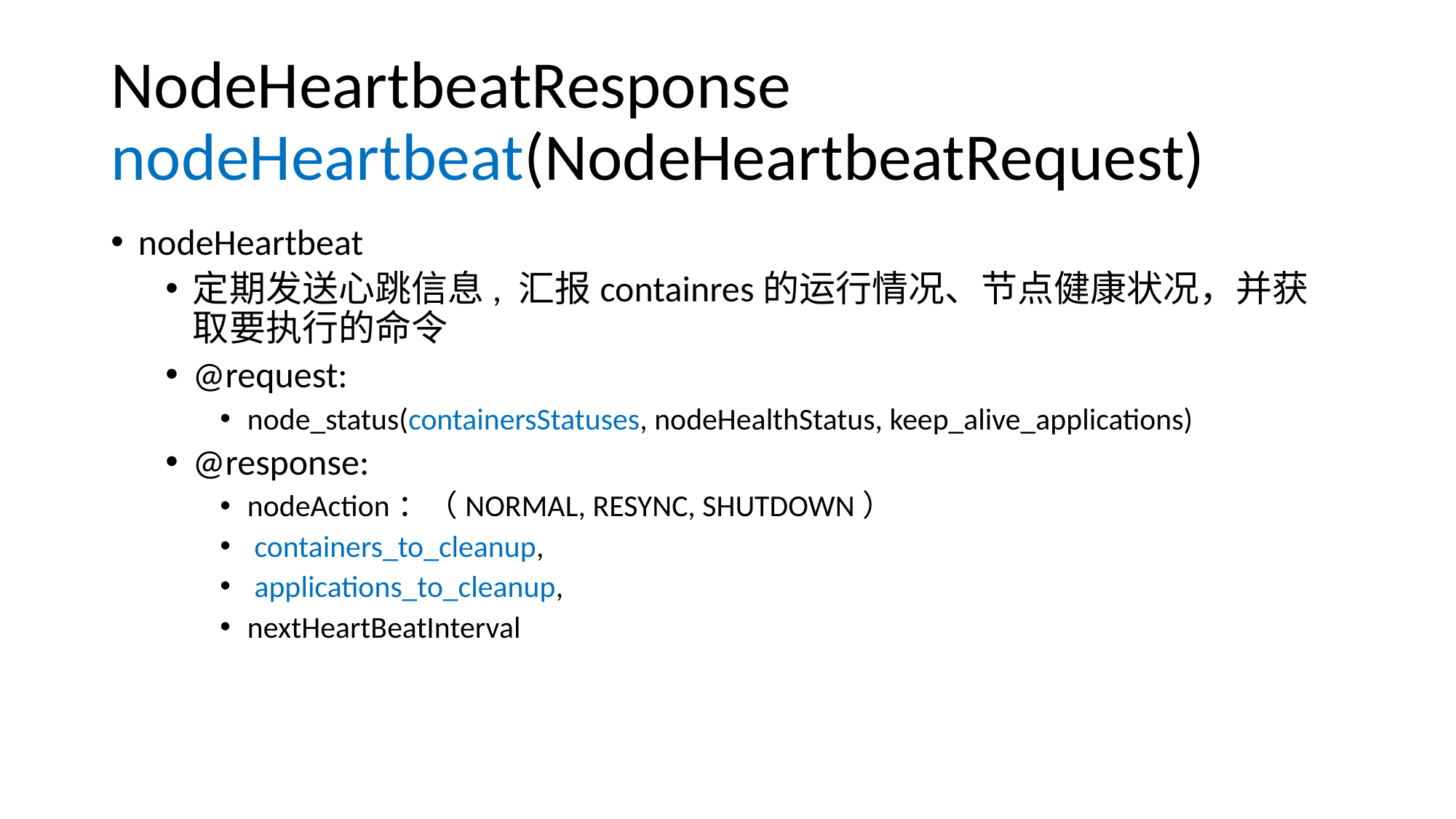

# NodeHeartbeatResponse nodeHeartbeat(NodeHeartbeatRequest)
nodeHeartbeat
定期发送心跳信息, 汇报containres的运行情况、节点健康状况，并获取要执行的命令
@request:
node_status(containersStatuses, nodeHealthStatus, keep_alive_applications)
@response:
nodeAction：（NORMAL, RESYNC, SHUTDOWN）
 containers_to_cleanup,
 applications_to_cleanup,
nextHeartBeatInterval